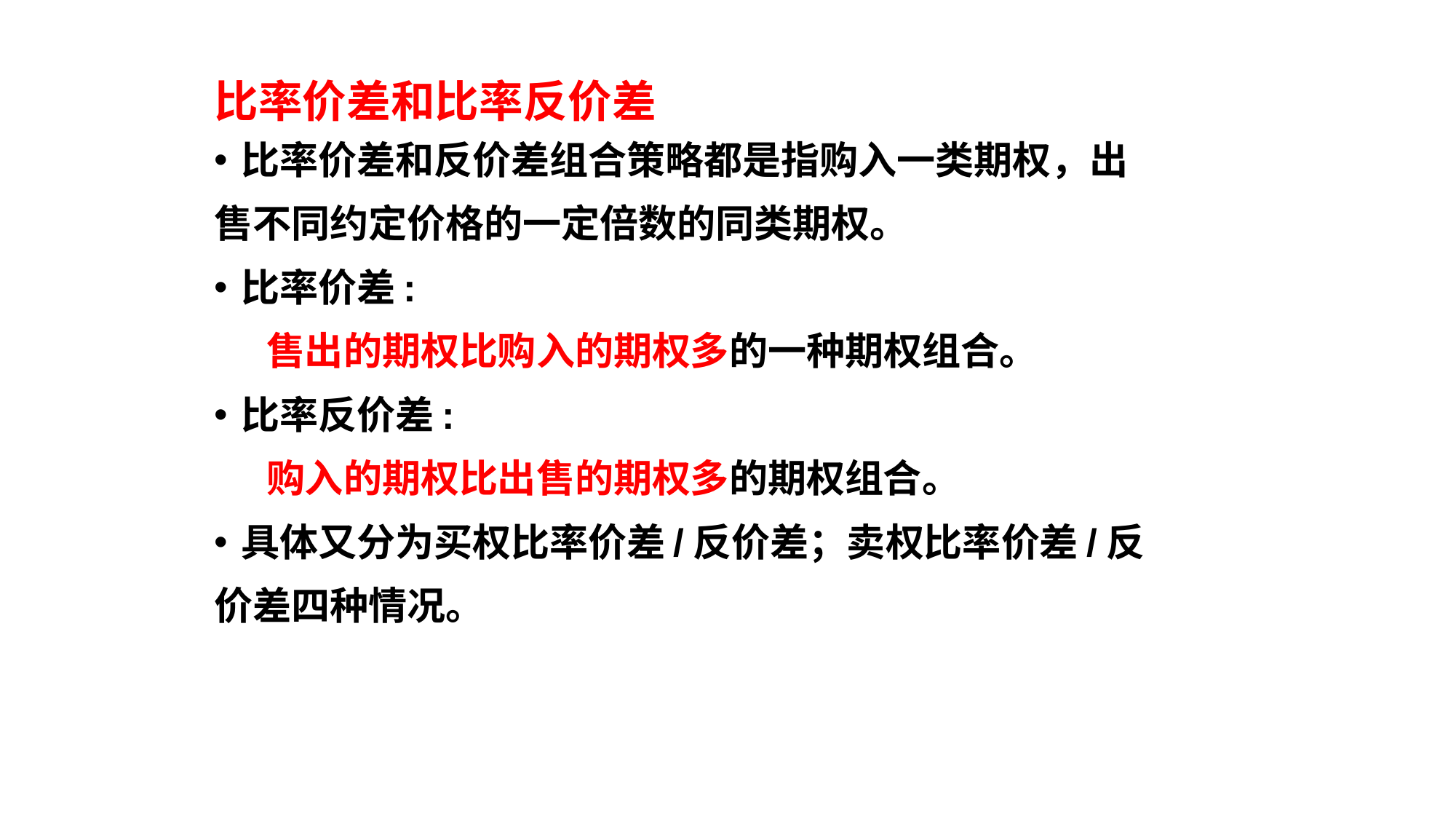

比率价差和比率反价差
比率价差和反价差组合策略都是指购入一类期权，出
售不同约定价格的一定倍数的同类期权。
比率价差:
     售出的期权比购入的期权多的一种期权组合。
比率反价差:
     购入的期权比出售的期权多的期权组合。
具体又分为买权比率价差/反价差；卖权比率价差/反
价差四种情况。